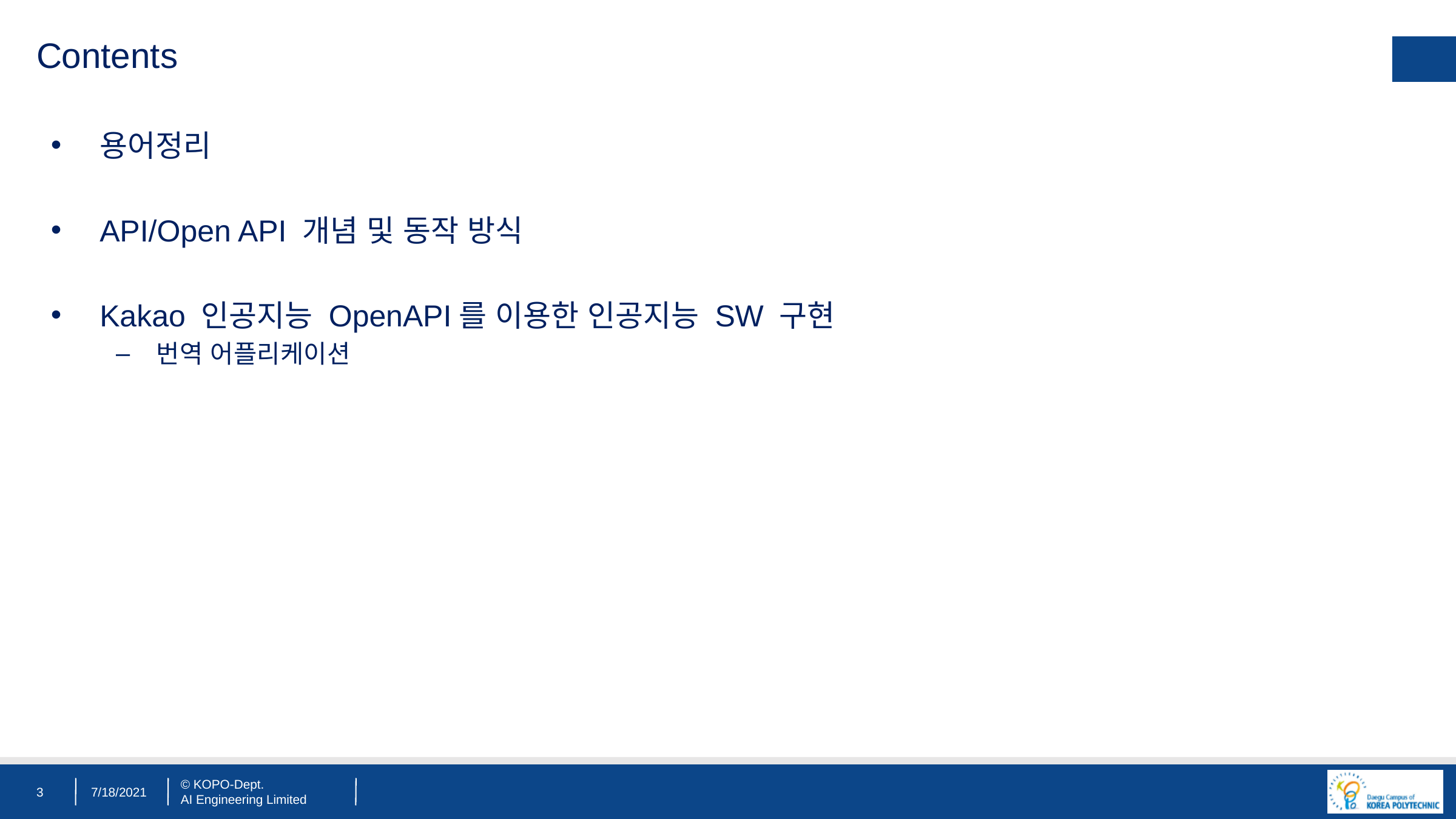

Contents
용어정리

API/Open API 개념 및 동작 방식

Kakao 인공지능 OpenAPI를 이용한 인공지능 SW 구현
번역 어플리케이션

3
7/18/2021